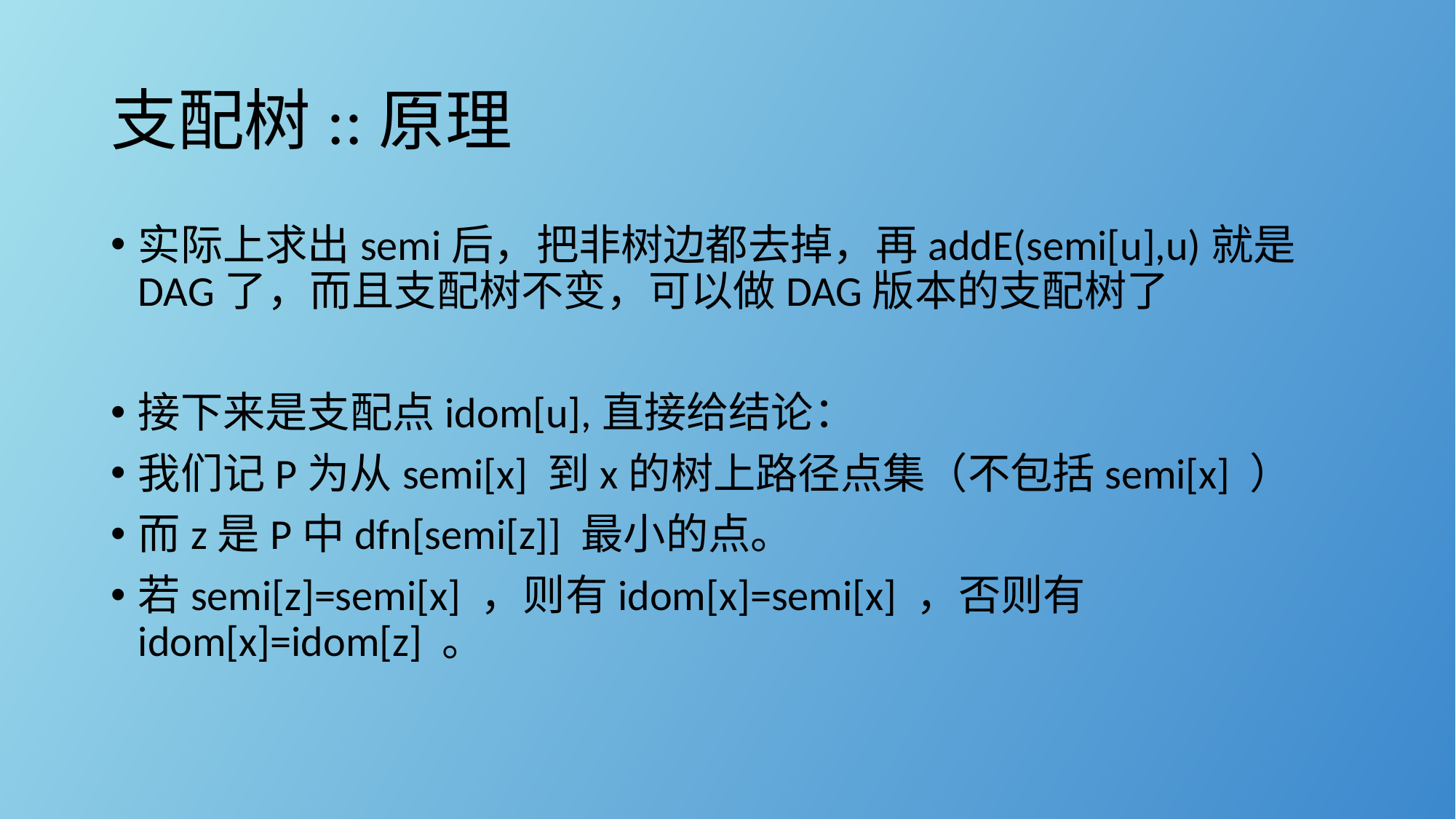

# 支配树::原理
实际上求出semi后，把非树边都去掉，再addE(semi[u],u)就是DAG了，而且支配树不变，可以做DAG版本的支配树了

接下来是支配点idom[u],直接给结论：
我们记P为从semi[x] 到x的树上路径点集（不包括semi[x] ）
而z是P中dfn[semi[z]] 最小的点。
若semi[z]=semi[x] ，则有idom[x]=semi[x] ，否则有idom[x]=idom[z] 。